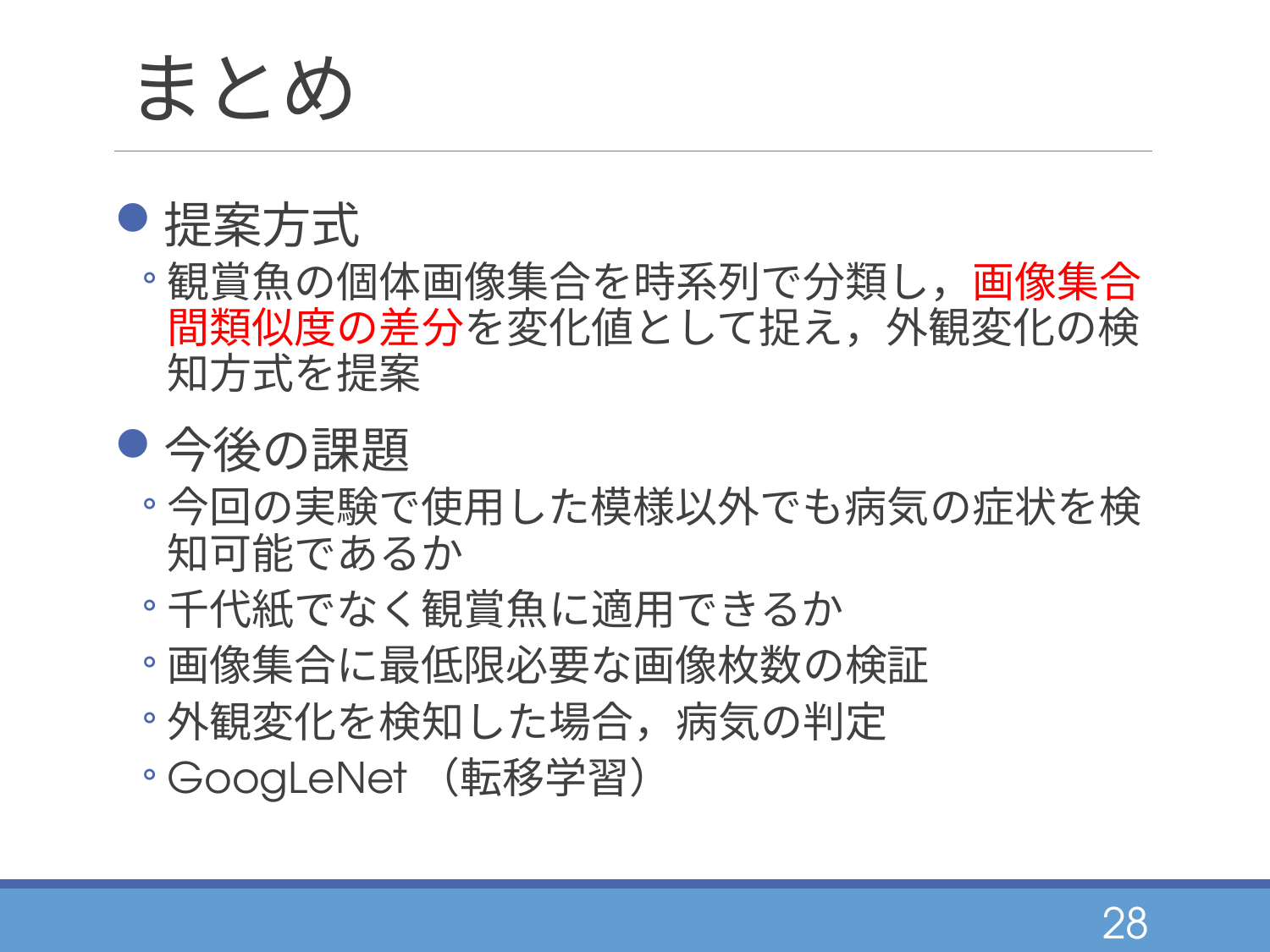

# まとめ
提案方式
観賞魚の個体画像集合を時系列で分類し，画像集合間類似度の差分を変化値として捉え，外観変化の検知方式を提案
今後の課題
今回の実験で使用した模様以外でも病気の症状を検知可能であるか
千代紙でなく観賞魚に適用できるか
画像集合に最低限必要な画像枚数の検証
外観変化を検知した場合，病気の判定
GoogLeNet（転移学習）

28